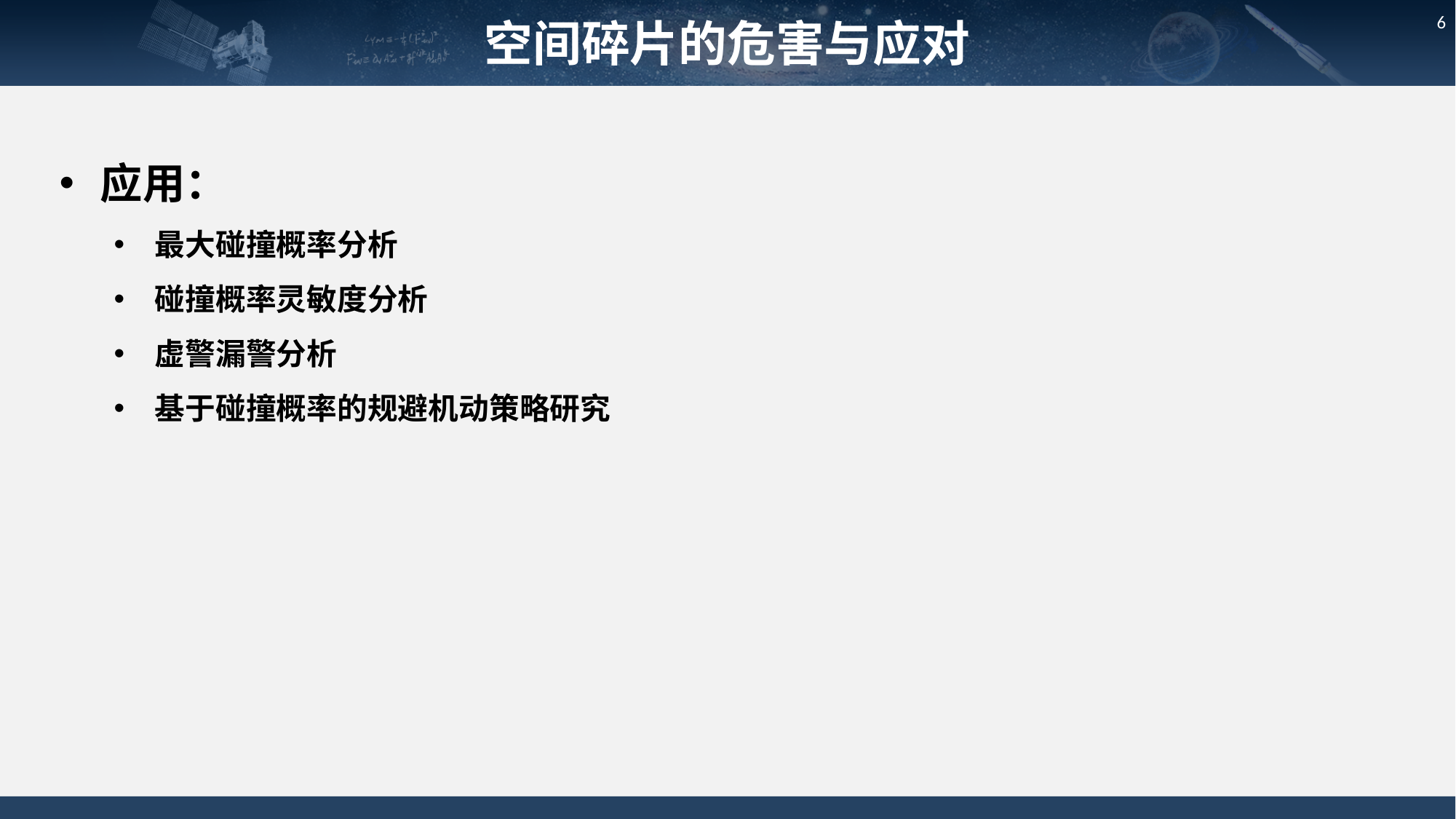

空间碎片的危害与应对
6
应用：
最大碰撞概率分析
碰撞概率灵敏度分析
虚警漏警分析
基于碰撞概率的规避机动策略研究